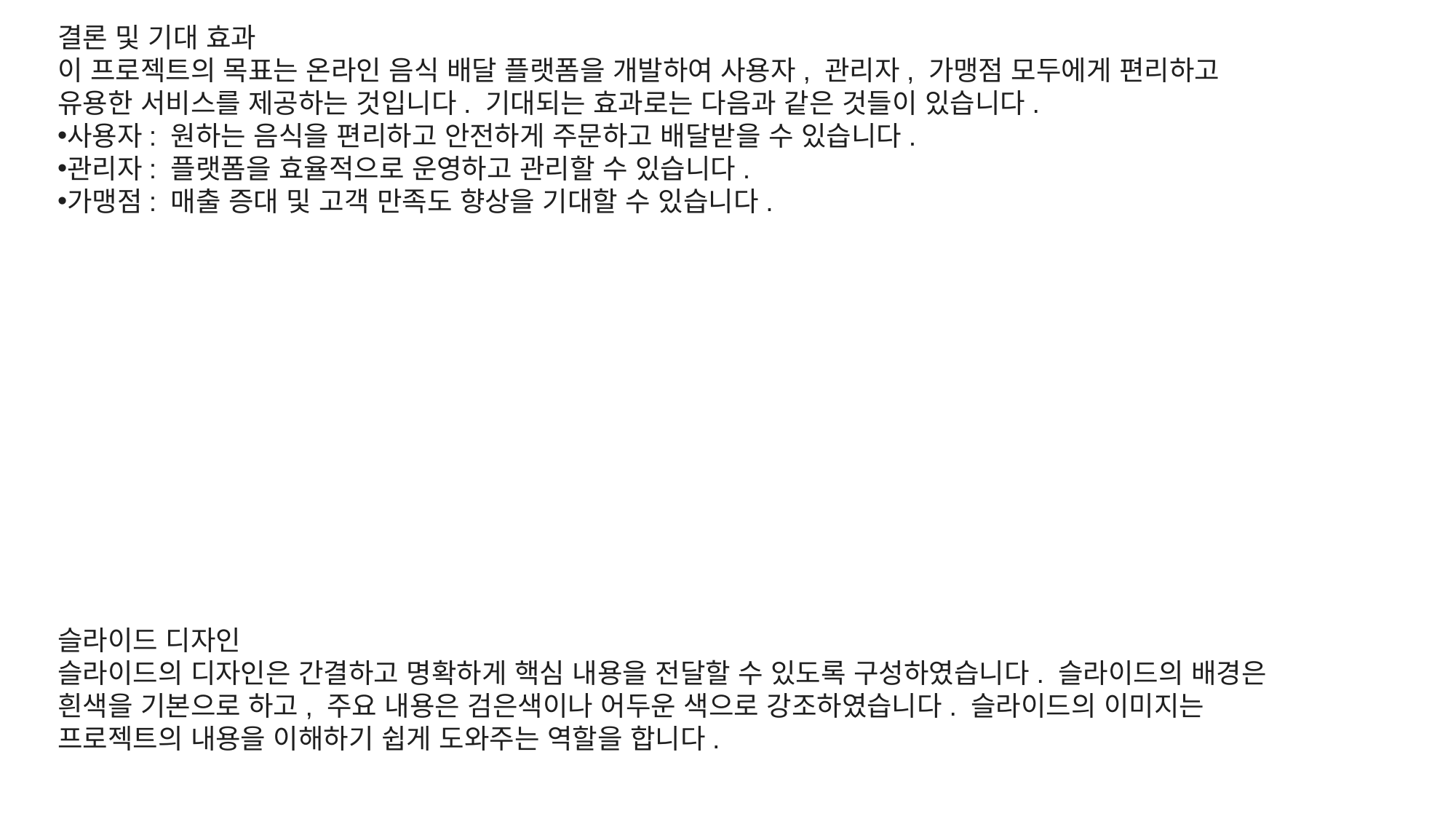

결론 및 기대 효과
이 프로젝트의 목표는 온라인 음식 배달 플랫폼을 개발하여 사용자, 관리자, 가맹점 모두에게 편리하고 유용한 서비스를 제공하는 것입니다. 기대되는 효과로는 다음과 같은 것들이 있습니다.
사용자: 원하는 음식을 편리하고 안전하게 주문하고 배달받을 수 있습니다.
관리자: 플랫폼을 효율적으로 운영하고 관리할 수 있습니다.
가맹점: 매출 증대 및 고객 만족도 향상을 기대할 수 있습니다.
슬라이드 디자인
슬라이드의 디자인은 간결하고 명확하게 핵심 내용을 전달할 수 있도록 구성하였습니다. 슬라이드의 배경은 흰색을 기본으로 하고, 주요 내용은 검은색이나 어두운 색으로 강조하였습니다. 슬라이드의 이미지는 프로젝트의 내용을 이해하기 쉽게 도와주는 역할을 합니다.